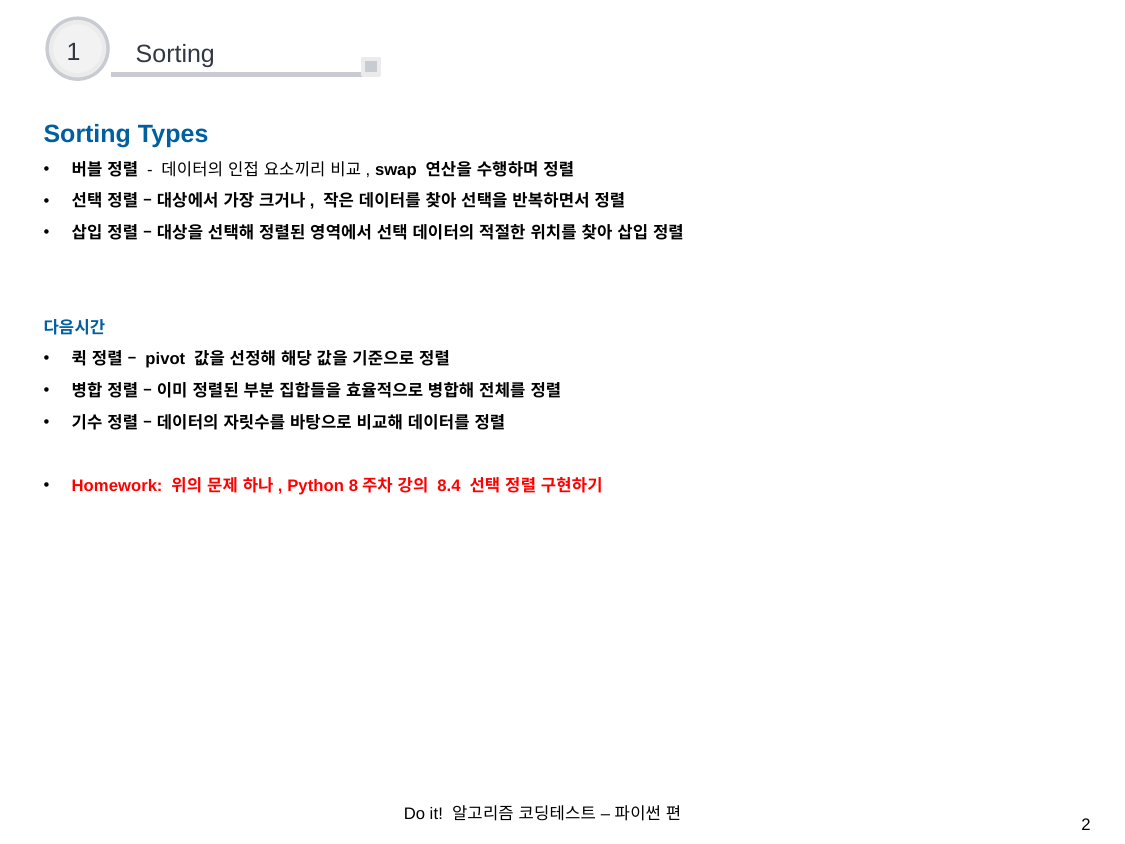

1
Sorting

Sorting Types
버블 정렬 - 데이터의 인접 요소끼리 비교, swap 연산을 수행하며 정렬
선택 정렬 – 대상에서 가장 크거나, 작은 데이터를 찾아 선택을 반복하면서 정렬
삽입 정렬 – 대상을 선택해 정렬된 영역에서 선택 데이터의 적절한 위치를 찾아 삽입 정렬

다음시간
퀵 정렬 – pivot 값을 선정해 해당 값을 기준으로 정렬
병합 정렬 – 이미 정렬된 부분 집합들을 효율적으로 병합해 전체를 정렬
기수 정렬 – 데이터의 자릿수를 바탕으로 비교해 데이터를 정렬

Homework: 위의 문제 하나, Python 8주차 강의 8.4 선택 정렬 구현하기

Do it! 알고리즘 코딩테스트 – 파이썬 편
2